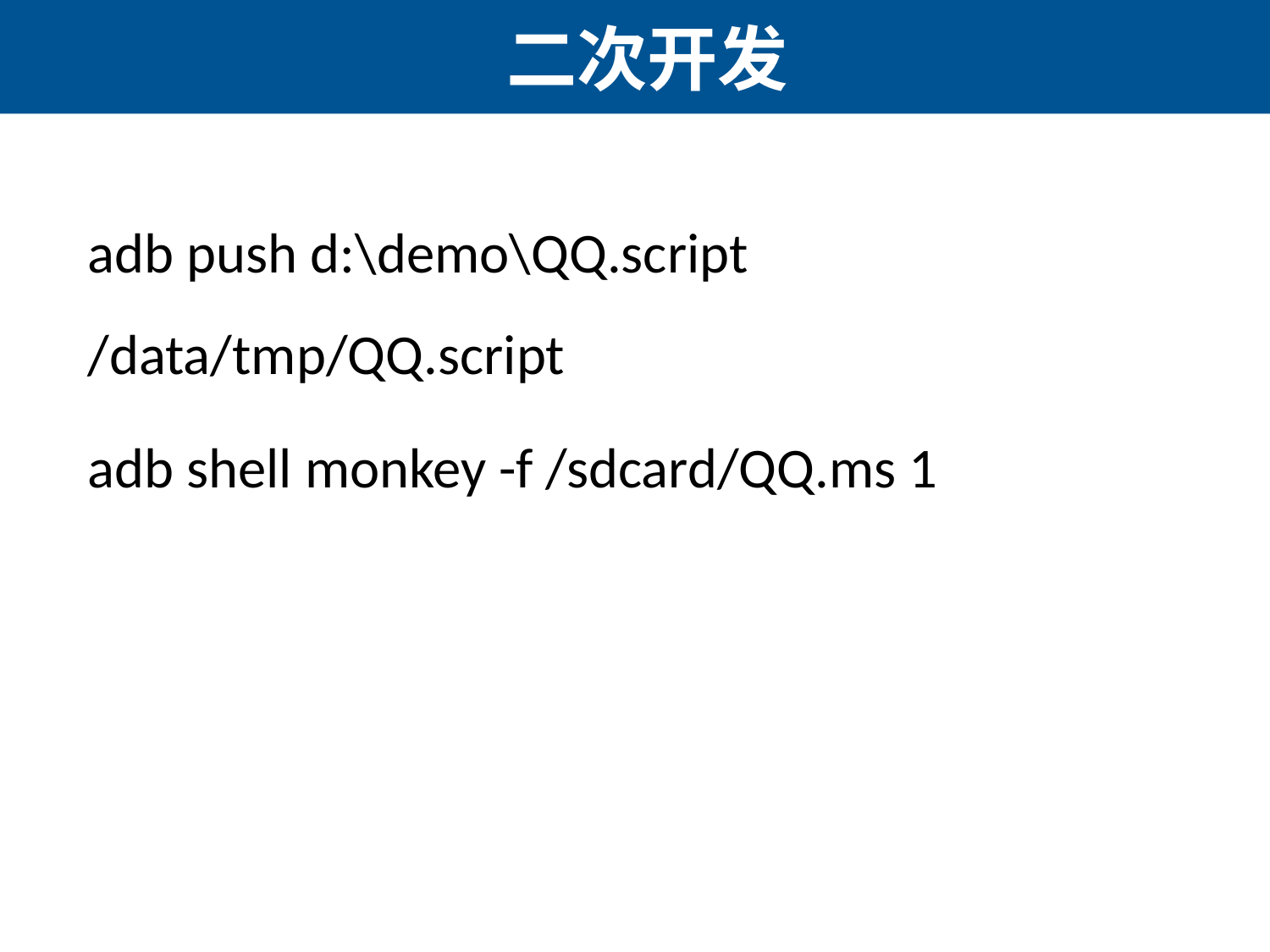

# 二次开发
adb push d:\demo\QQ.script /data/tmp/QQ.script
adb shell monkey -f /sdcard/QQ.ms 1